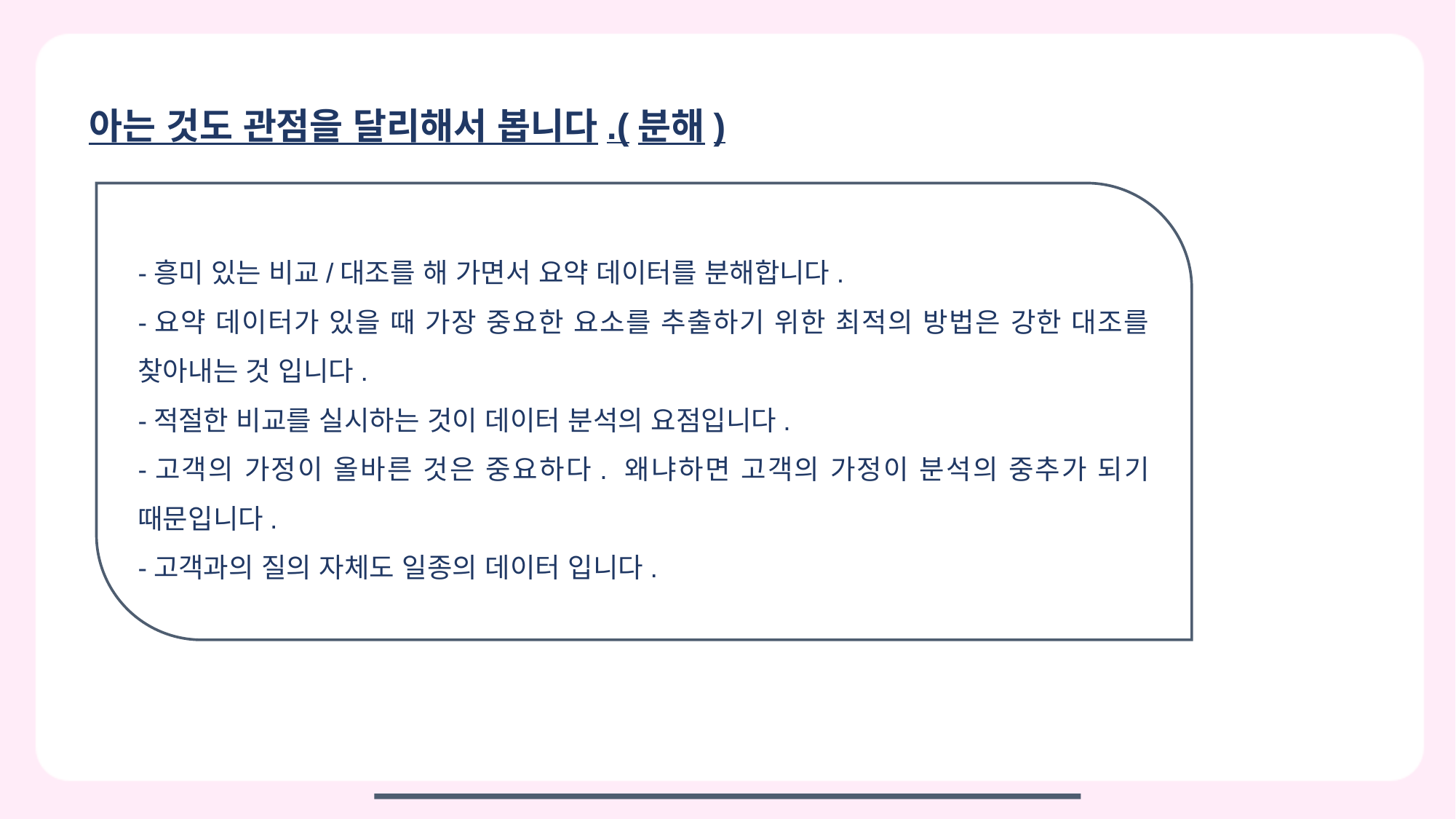

아는 것도 관점을 달리해서 봅니다.(분해)
-흥미 있는 비교/대조를 해 가면서 요약 데이터를 분해합니다.
-요약 데이터가 있을 때 가장 중요한 요소를 추출하기 위한 최적의 방법은 강한 대조를 찾아내는 것 입니다.
-적절한 비교를 실시하는 것이 데이터 분석의 요점입니다.
-고객의 가정이 올바른 것은 중요하다. 왜냐하면 고객의 가정이 분석의 중추가 되기 때문입니다.
-고객과의 질의 자체도 일종의 데이터 입니다.